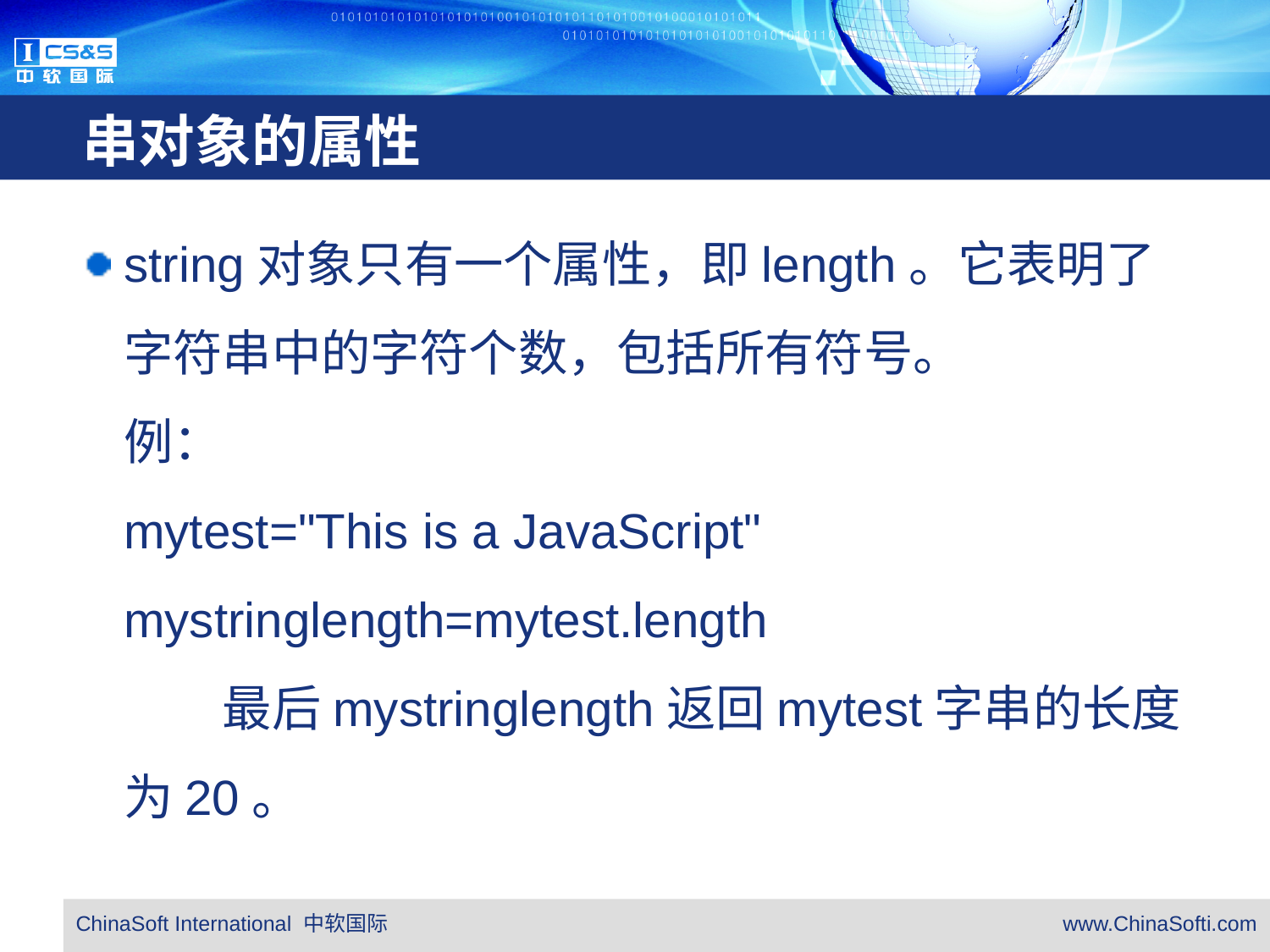

# 串对象的属性
string对象只有一个属性，即length。它表明了字符串中的字符个数，包括所有符号。
例：
mytest="This is a JavaScript"
mystringlength=mytest.length
　　最后mystringlength返回mytest字串的长度为20。